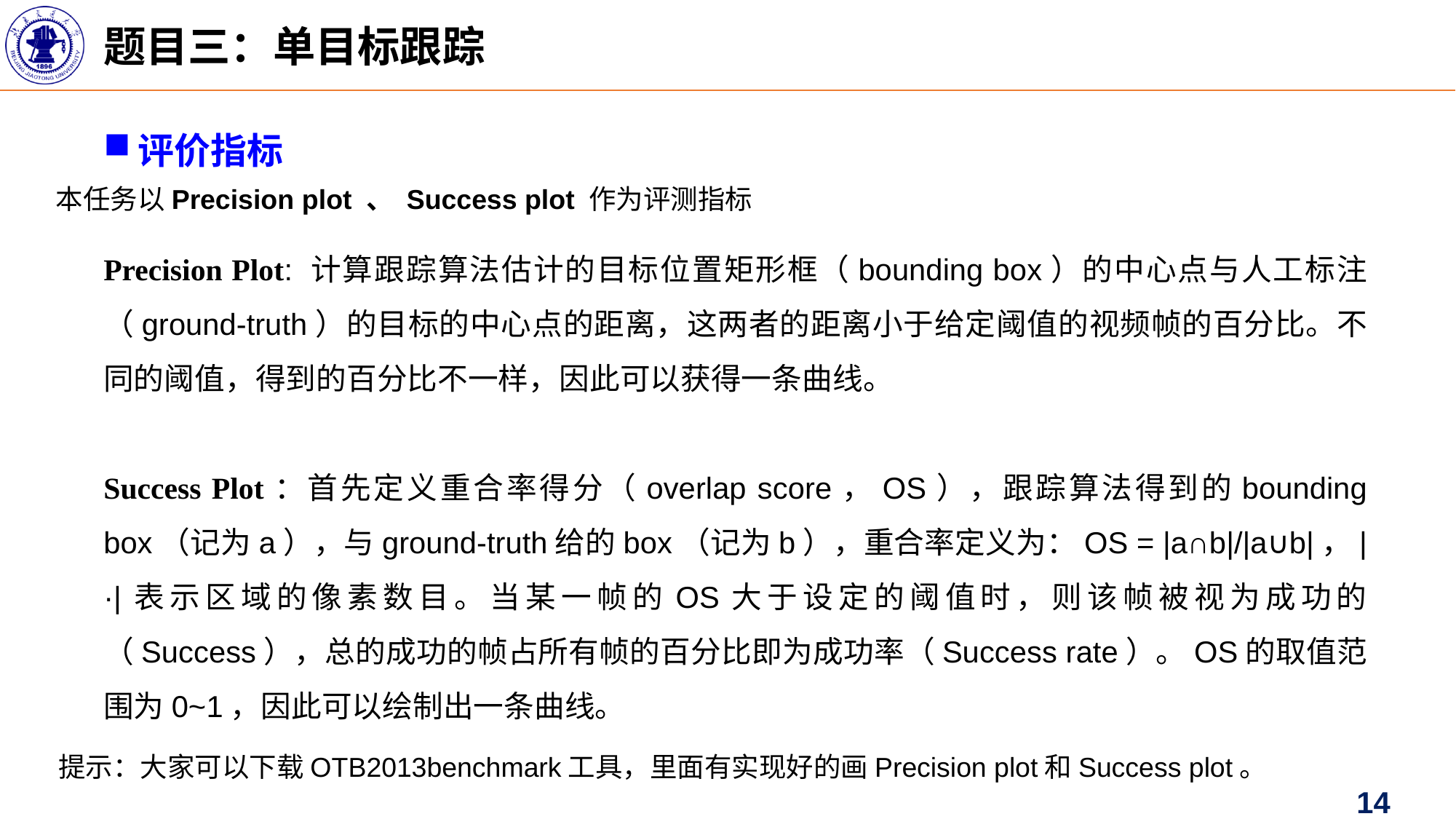

题目三：单目标跟踪
评价指标
本任务以Precision plot 、 Success plot 作为评测指标
Precision Plot: 计算跟踪算法估计的目标位置矩形框（bounding box）的中心点与人工标注（ground-truth）的目标的中心点的距离，这两者的距离小于给定阈值的视频帧的百分比。不同的阈值，得到的百分比不一样，因此可以获得一条曲线。
Success Plot：首先定义重合率得分（overlap score，OS），跟踪算法得到的bounding box（记为a），与ground-truth给的box（记为b），重合率定义为：OS = |a∩b|/|a∪b|，|·|表示区域的像素数目。当某一帧的OS大于设定的阈值时，则该帧被视为成功的（Success），总的成功的帧占所有帧的百分比即为成功率（Success rate）。OS的取值范围为0~1，因此可以绘制出一条曲线。

提示：大家可以下载OTB2013benchmark工具，里面有实现好的画Precision plot和Success plot。